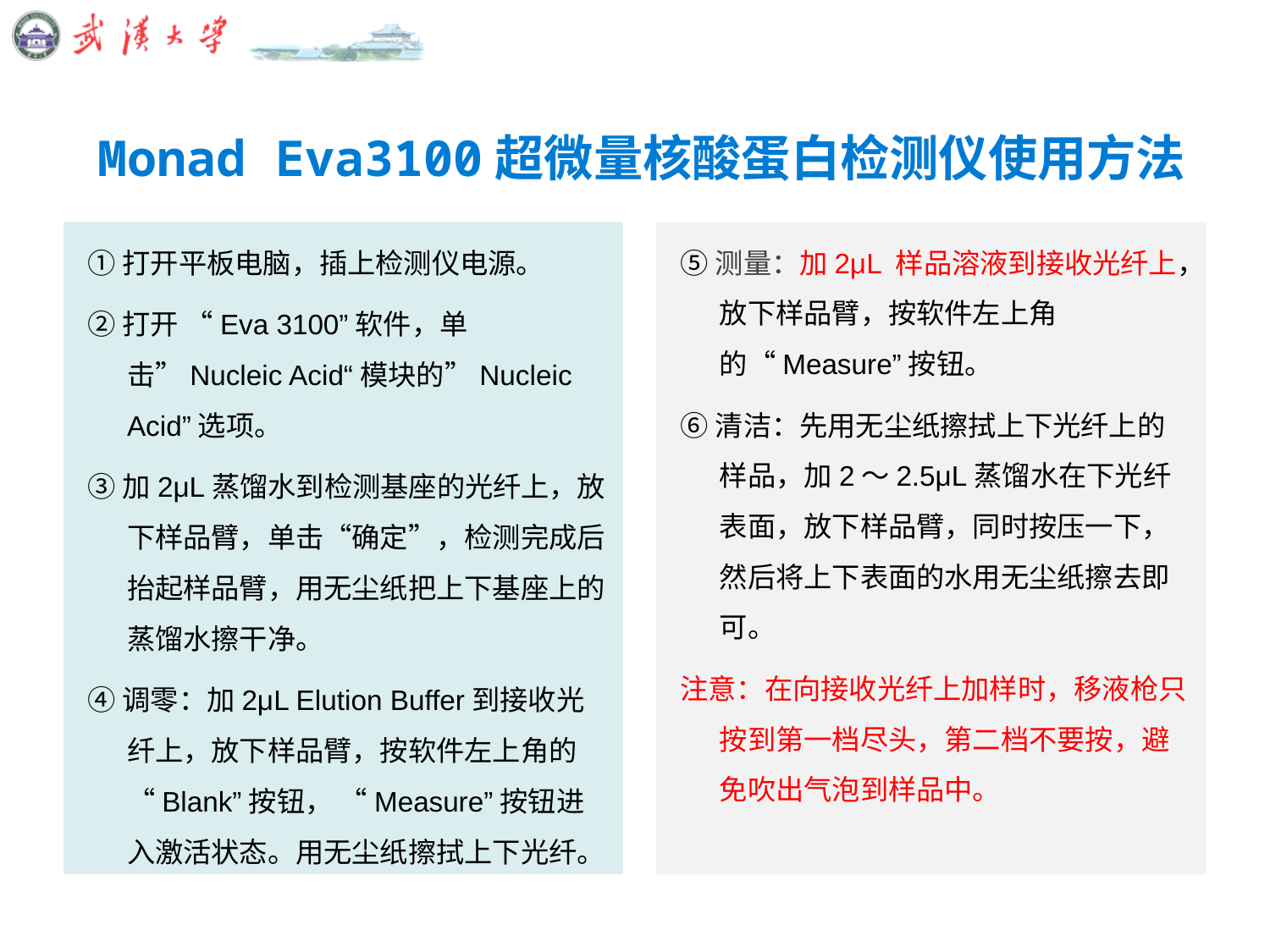

# Monad Eva3100超微量核酸蛋白检测仪使用方法
①打开平板电脑，插上检测仪电源。
②打开 “Eva 3100”软件，单击”Nucleic Acid“模块的”Nucleic Acid”选项。
③加2μL蒸馏水到检测基座的光纤上，放下样品臂，单击“确定”，检测完成后抬起样品臂，用无尘纸把上下基座上的蒸馏水擦干净。
④调零：加2μL Elution Buffer到接收光纤上，放下样品臂，按软件左上角的“Blank”按钮， “Measure”按钮进入激活状态。用无尘纸擦拭上下光纤。

⑤测量：加2μL 样品溶液到接收光纤上，放下样品臂，按软件左上角的“Measure”按钮。
⑥清洁：先用无尘纸擦拭上下光纤上的样品，加2～2.5μL蒸馏水在下光纤表面，放下样品臂，同时按压一下，然后将上下表面的水用无尘纸擦去即可。
注意：在向接收光纤上加样时，移液枪只按到第一档尽头，第二档不要按，避免吹出气泡到样品中。